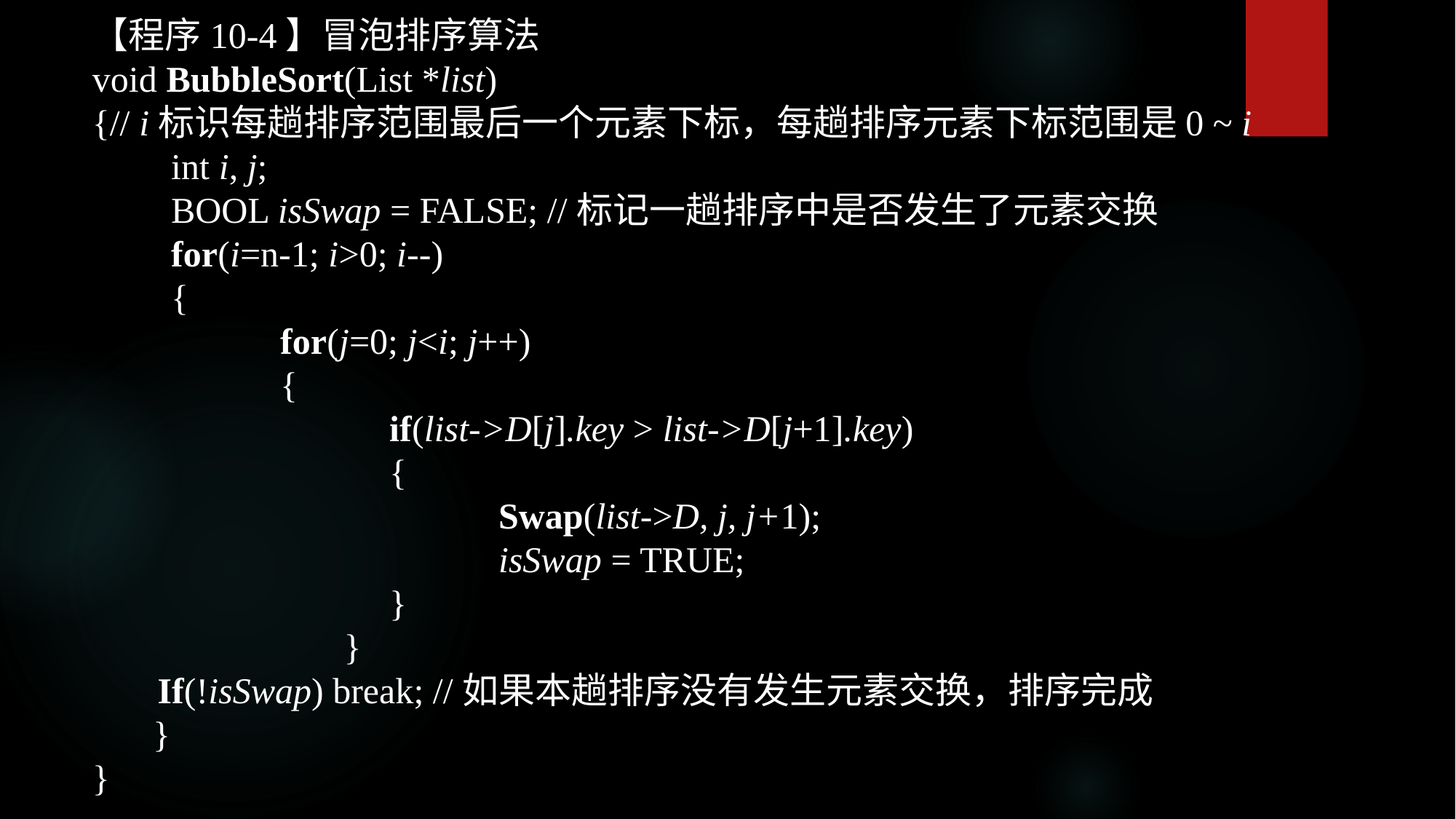

【程序10-4】冒泡排序算法
void BubbleSort(List *list)
{// i标识每趟排序范围最后一个元素下标，每趟排序元素下标范围是0 ~ i
	int i, j;
	BOOL isSwap = FALSE; //标记一趟排序中是否发生了元素交换
	for(i=n-1; i>0; i--)
	{
		for(j=0; j<i; j++)
		{
			if(list->D[j].key > list->D[j+1].key)
			{
				Swap(list->D, j, j+1);
				isSwap = TRUE;
			}
		}
If(!isSwap) break; //如果本趟排序没有发生元素交换，排序完成
   }
}